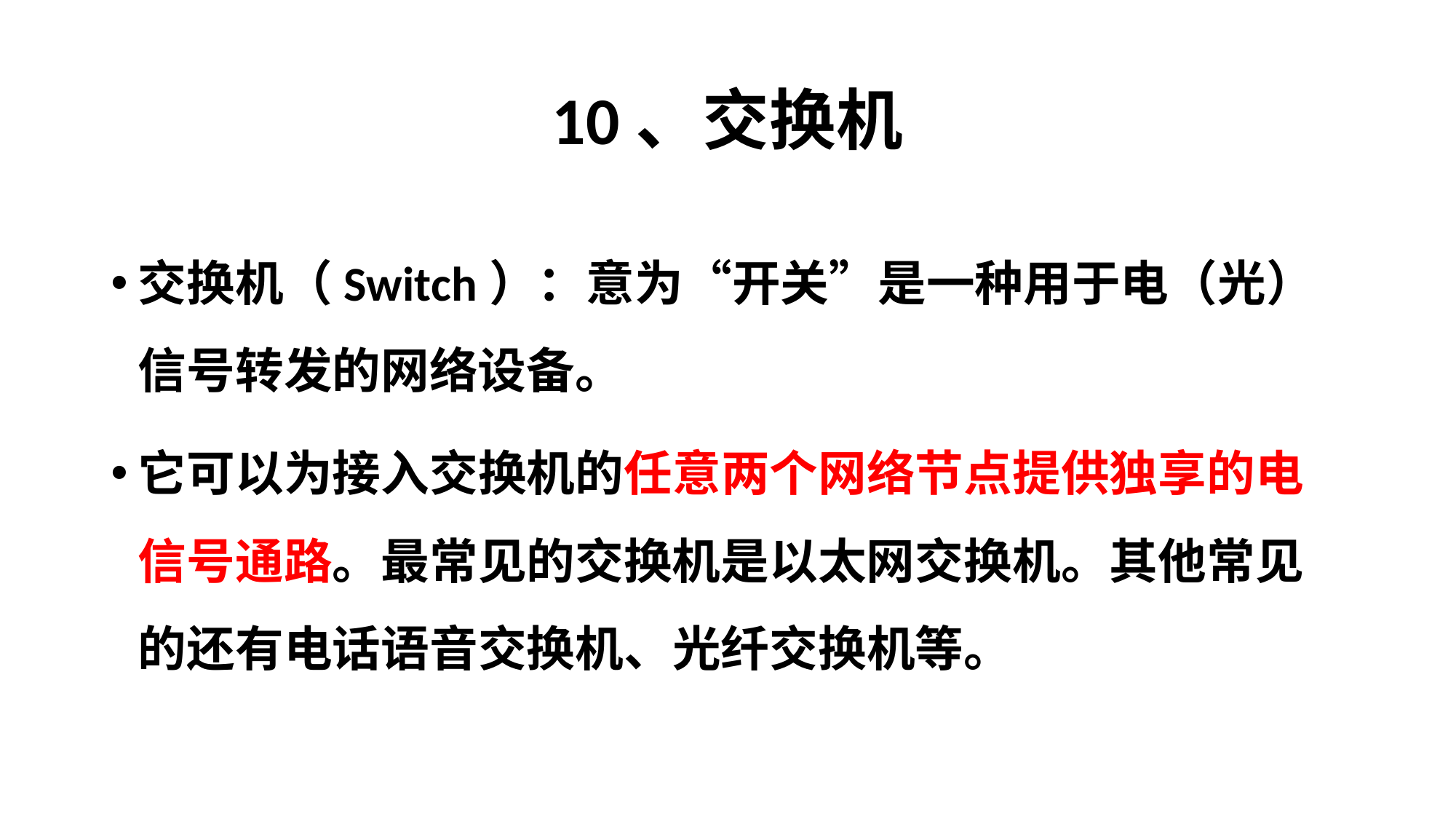

# 10、交换机
交换机（Switch）：意为“开关”是一种用于电（光）信号转发的网络设备。
它可以为接入交换机的任意两个网络节点提供独享的电信号通路。最常见的交换机是以太网交换机。其他常见的还有电话语音交换机、光纤交换机等。